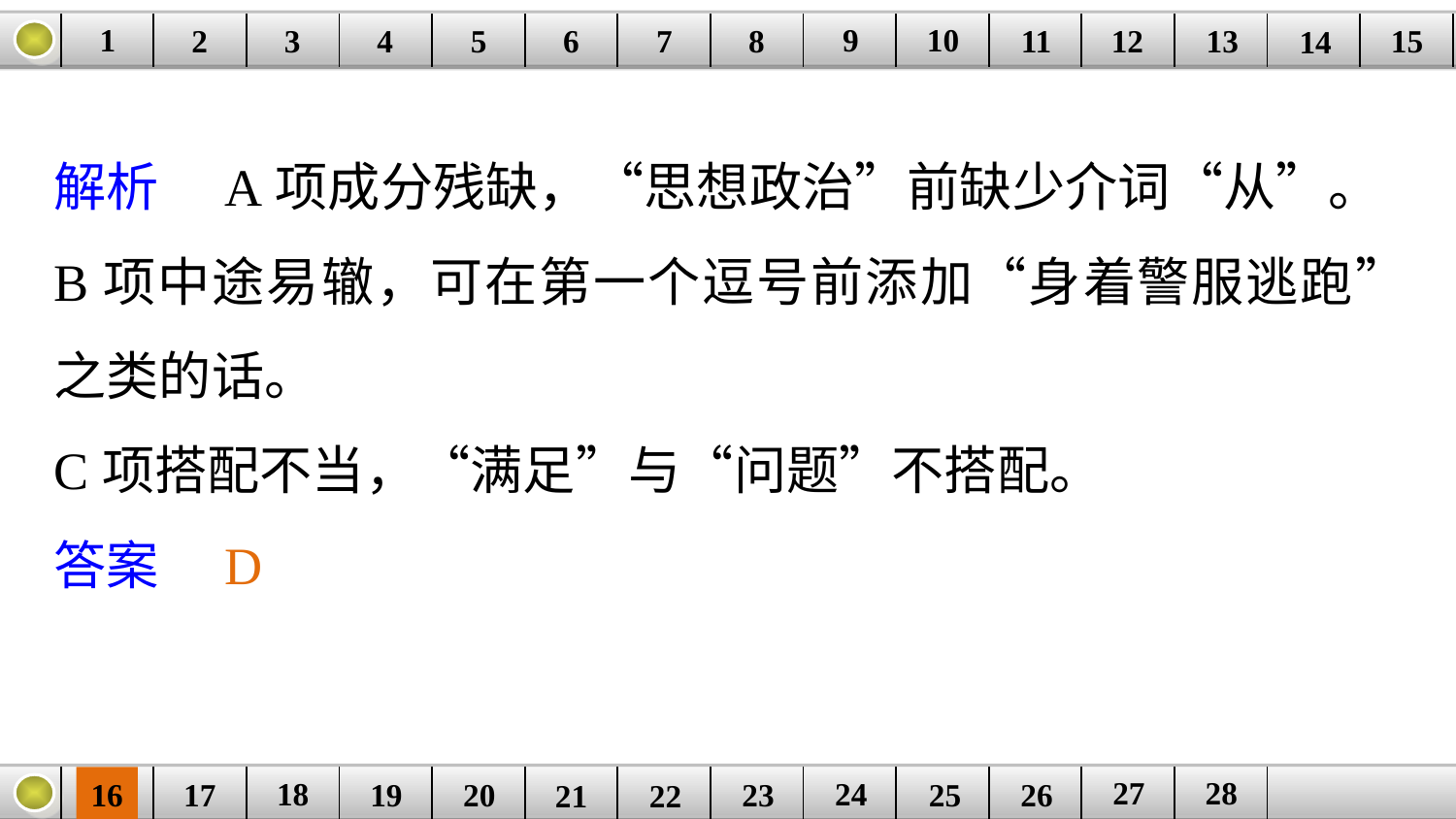

9
10
1
3
4
5
6
8
11
2
12
15
|  |  |  |  |  |  |  |  |  |  |  |  |  |  |  |
| --- | --- | --- | --- | --- | --- | --- | --- | --- | --- | --- | --- | --- | --- | --- |
7
13
14

解析　A项成分残缺，“思想政治”前缺少介词“从”。
B项中途易辙，可在第一个逗号前添加“身着警服逃跑”之类的话。
C项搭配不当，“满足”与“问题”不搭配。
答案　D

27
28
18
24
16
25
26
|  |  |  |  |  |  |  |  |  |  |  |  |  |
| --- | --- | --- | --- | --- | --- | --- | --- | --- | --- | --- | --- | --- |
23
17
19
20
21
22